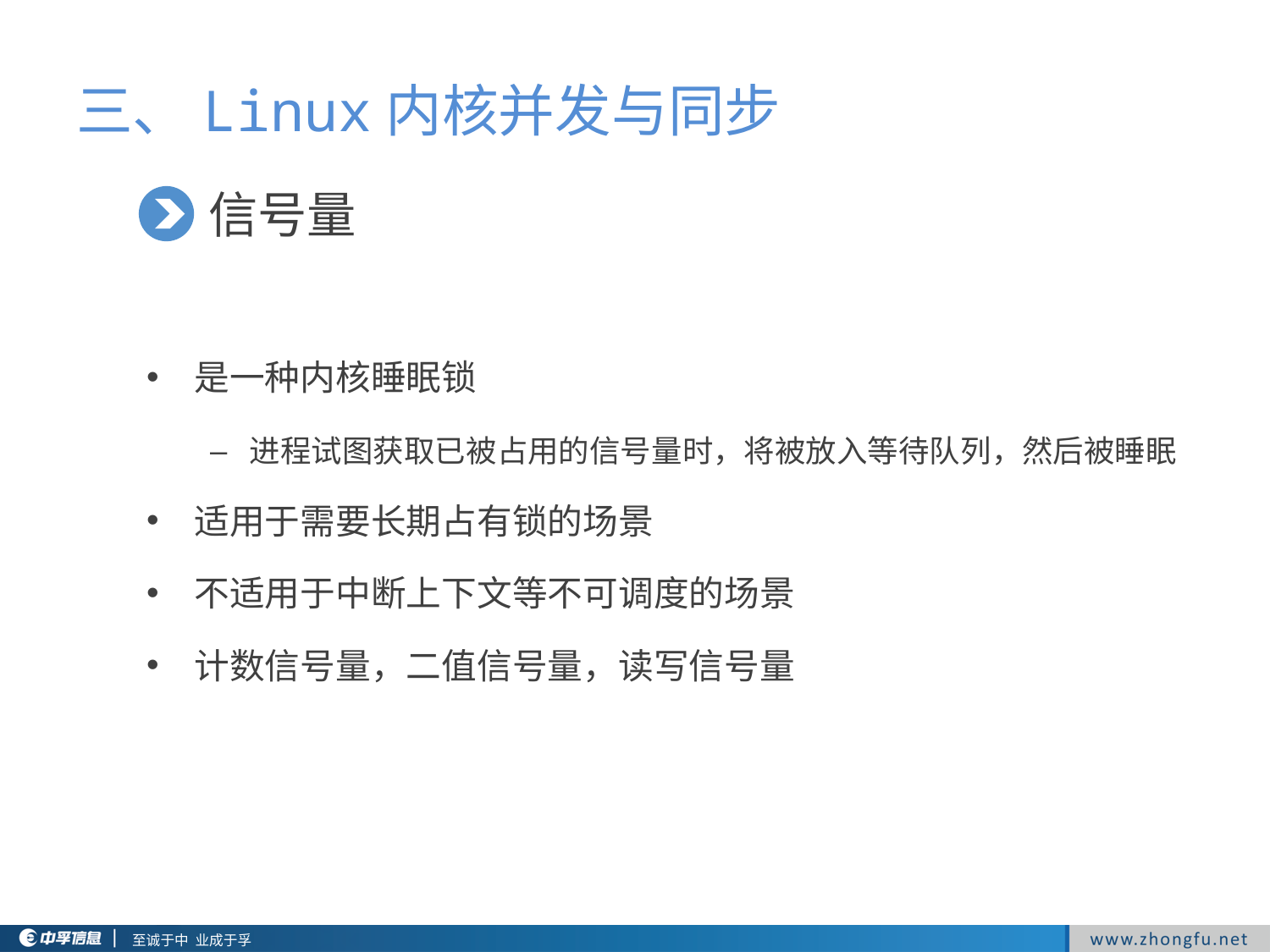

三、Linux内核并发与同步
信号量

是一种内核睡眠锁
进程试图获取已被占用的信号量时，将被放入等待队列，然后被睡眠
适用于需要长期占有锁的场景
不适用于中断上下文等不可调度的场景
计数信号量，二值信号量，读写信号量